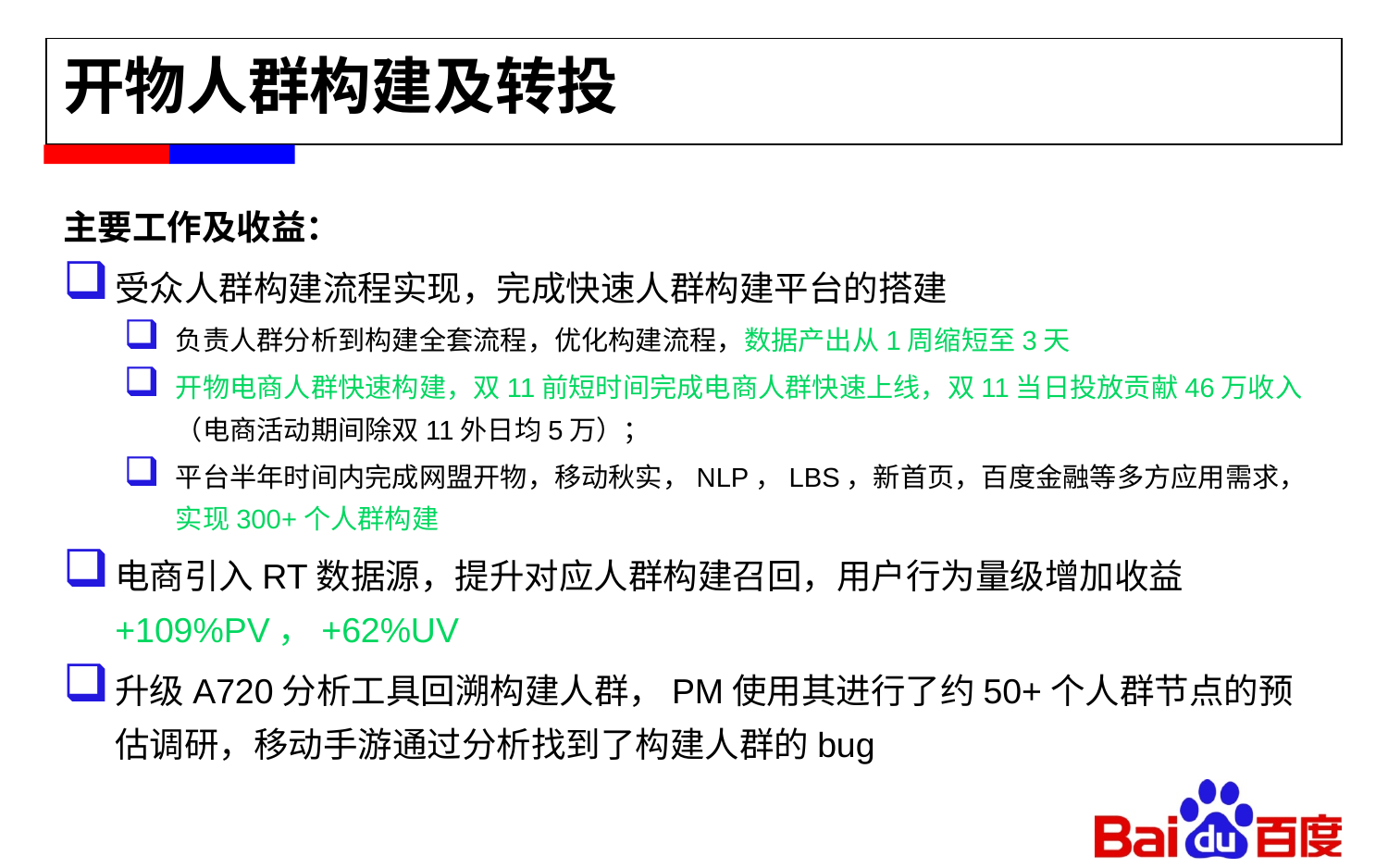

开物人群构建及转投
主要工作及收益：
受众人群构建流程实现，完成快速人群构建平台的搭建
负责人群分析到构建全套流程，优化构建流程，数据产出从1周缩短至3天
开物电商人群快速构建，双11前短时间完成电商人群快速上线，双11当日投放贡献46万收入（电商活动期间除双11外日均5万）；
平台半年时间内完成网盟开物，移动秋实，NLP，LBS，新首页，百度金融等多方应用需求，实现300+个人群构建
电商引入RT数据源，提升对应人群构建召回，用户行为量级增加收益+109%PV，+62%UV
升级A720分析工具回溯构建人群，PM使用其进行了约50+个人群节点的预估调研，移动手游通过分析找到了构建人群的bug